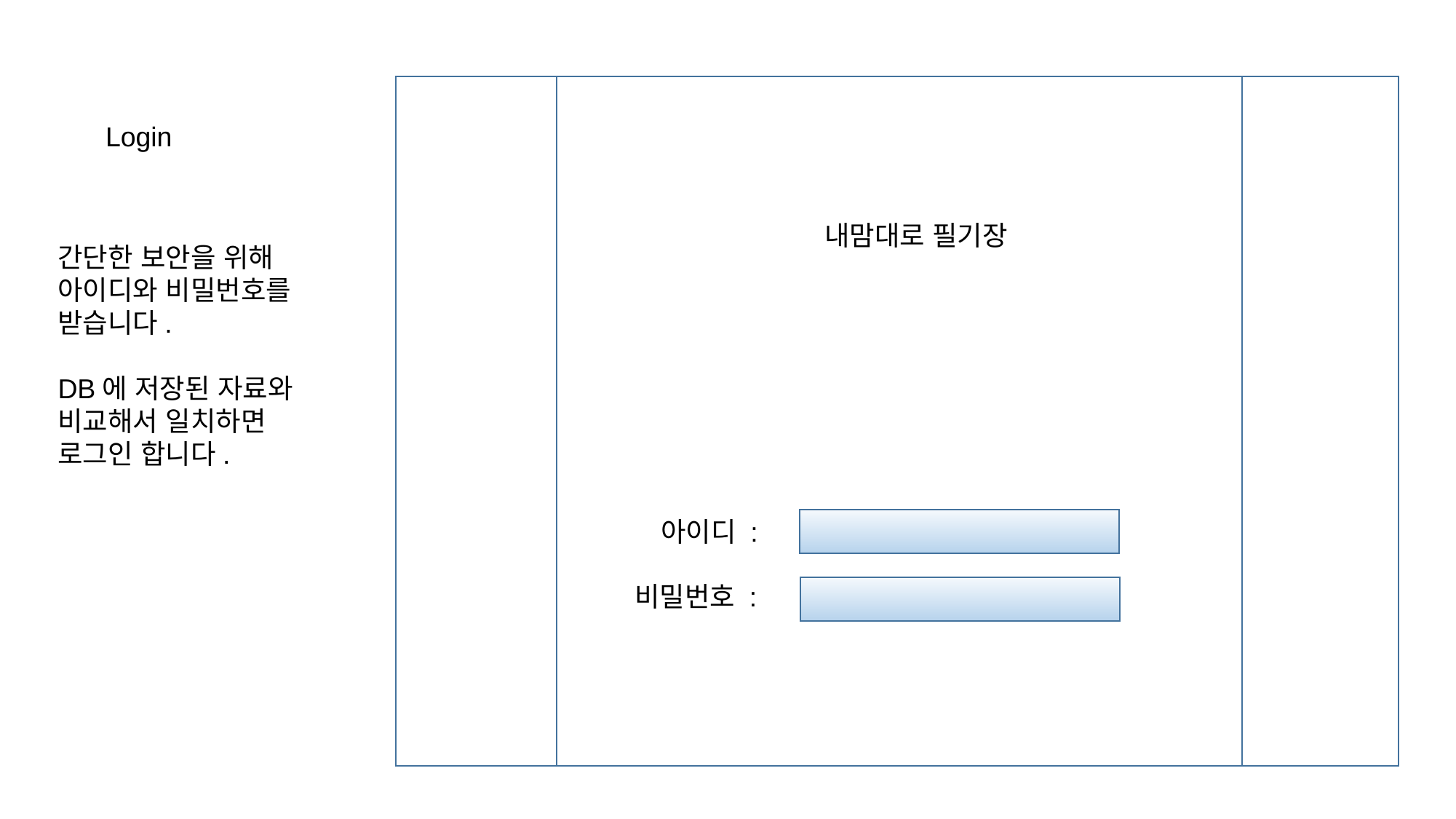

내맘대로 필기장
아이디 :

비밀번호 :

Login
간단한 보안을 위해 아이디와 비밀번호를 받습니다.

DB에 저장된 자료와 비교해서 일치하면 로그인 합니다.